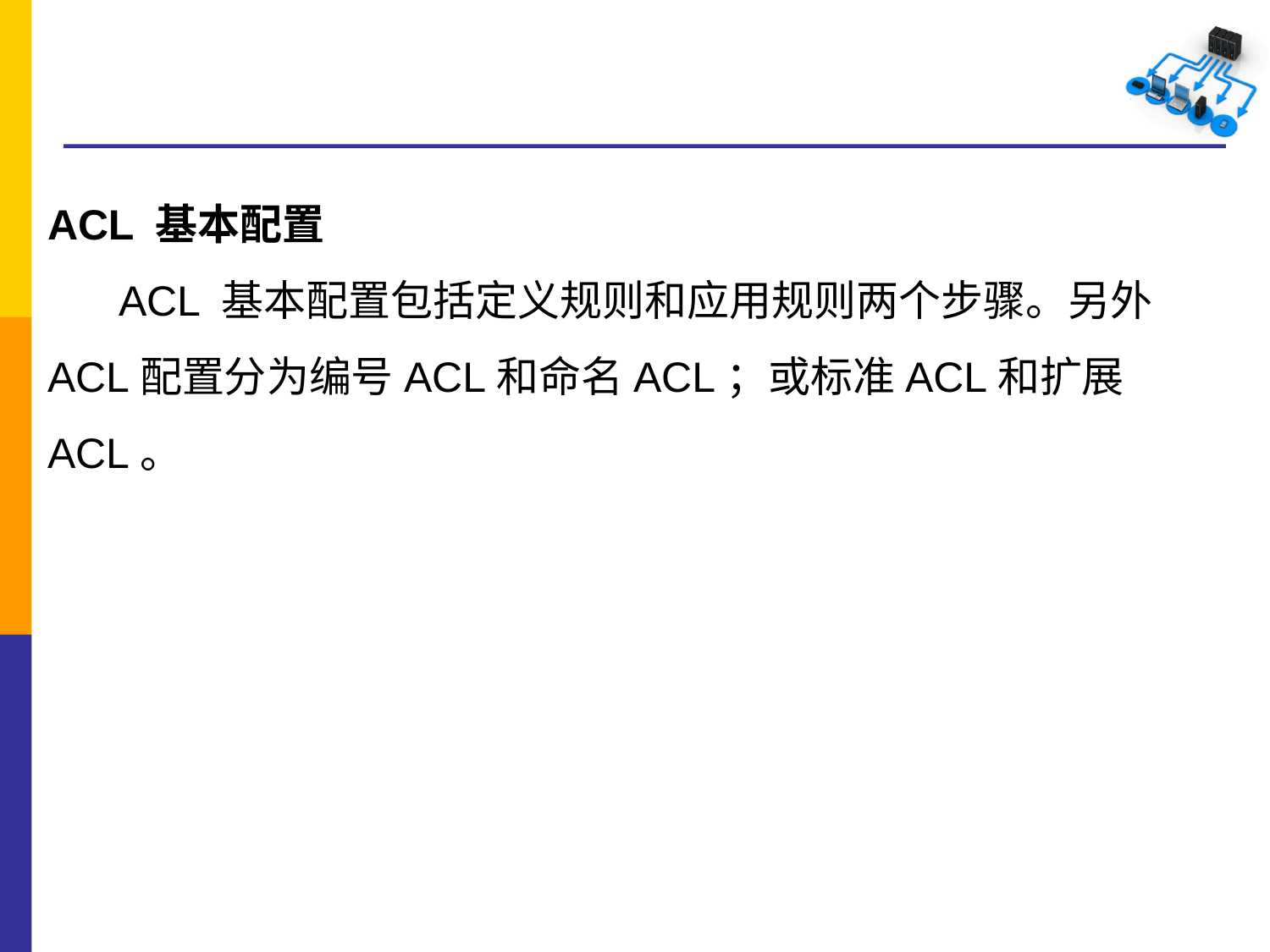

ACL 基本配置
      ACL 基本配置包括定义规则和应用规则两个步骤。另外ACL配置分为编号ACL和命名ACL；或标准ACL和扩展ACL。